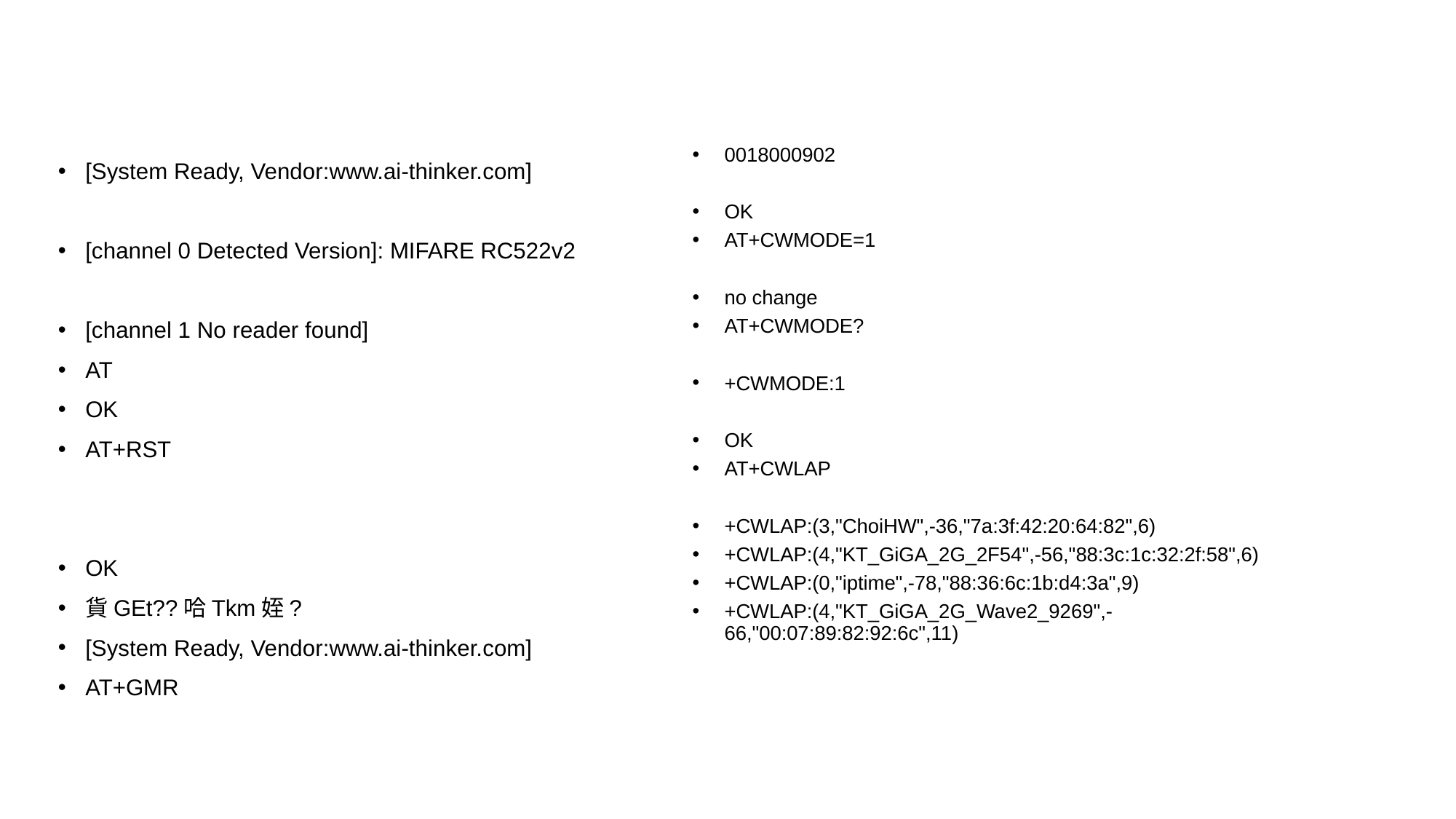

[System Ready, Vendor:www.ai-thinker.com]

[channel 0 Detected Version]: MIFARE RC522v2

[channel 1 No reader found]
AT
OK
AT+RST

OK
貨GEt??哈Tkm姪?
[System Ready, Vendor:www.ai-thinker.com]
AT+GMR

0018000902

OK
AT+CWMODE=1

no change
AT+CWMODE?

+CWMODE:1

OK
AT+CWLAP

+CWLAP:(3,"ChoiHW",-36,"7a:3f:42:20:64:82",6)
+CWLAP:(4,"KT_GiGA_2G_2F54",-56,"88:3c:1c:32:2f:58",6)
+CWLAP:(0,"iptime",-78,"88:36:6c:1b:d4:3a",9)
+CWLAP:(4,"KT_GiGA_2G_Wave2_9269",-66,"00:07:89:82:92:6c",11)